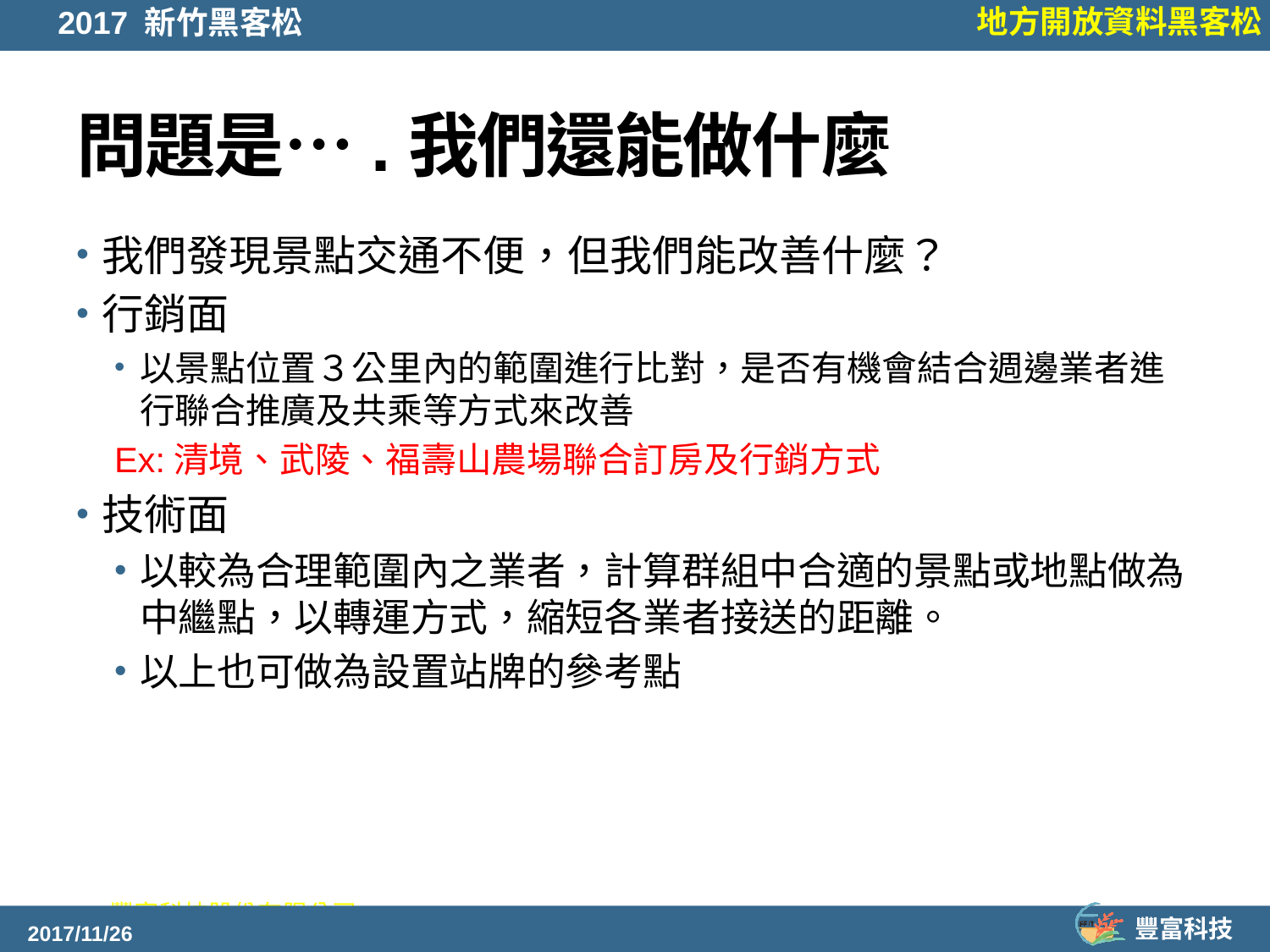

# 問題是….我們還能做什麼
我們發現景點交通不便，但我們能改善什麼？
行銷面
以景點位置３公里內的範圍進行比對，是否有機會結合週邊業者進行聯合推廣及共乘等方式來改善
Ex:清境、武陵、福壽山農場聯合訂房及行銷方式
技術面
以較為合理範圍內之業者，計算群組中合適的景點或地點做為中繼點，以轉運方式，縮短各業者接送的距離。
以上也可做為設置站牌的參考點